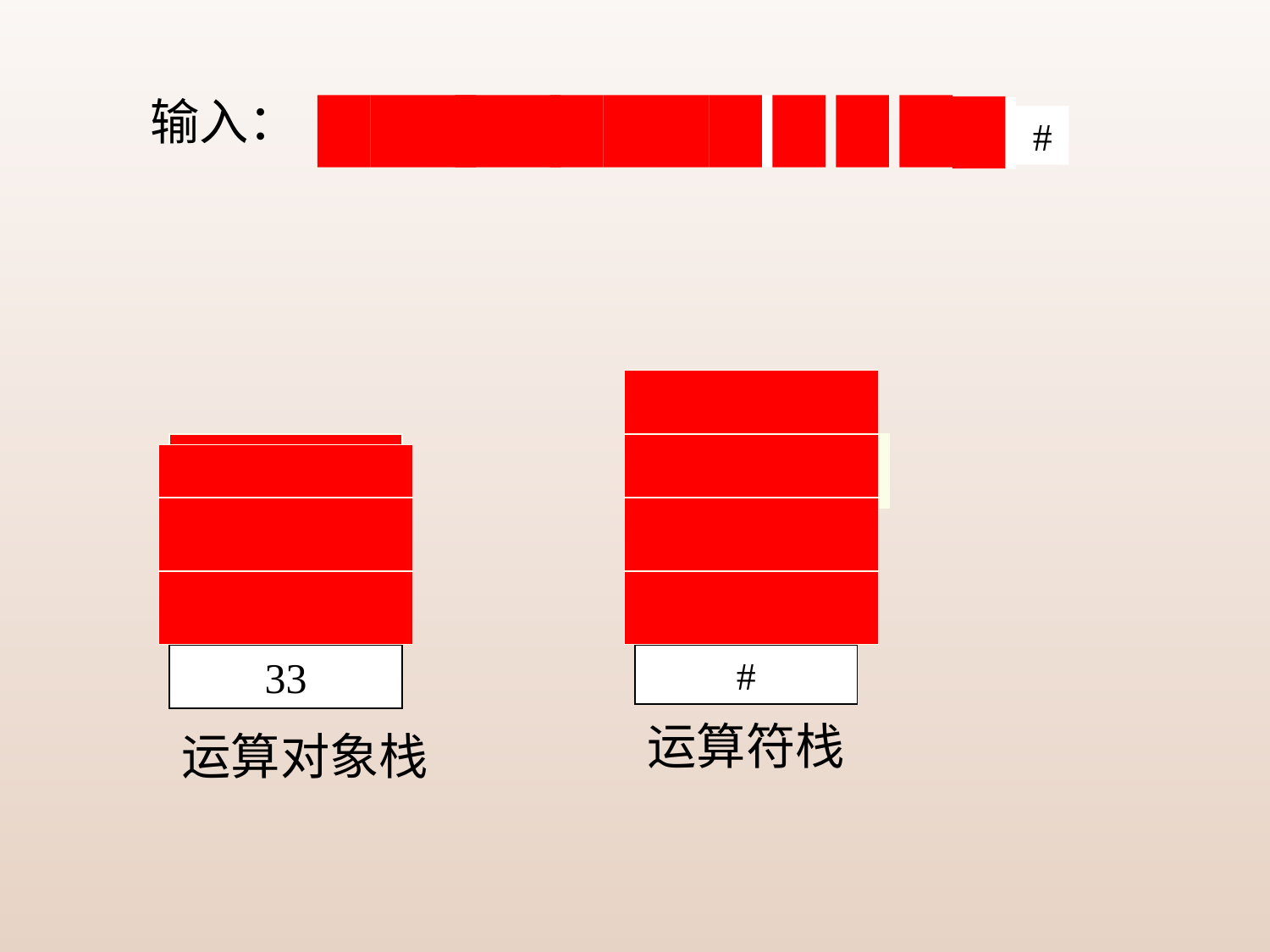

输入：
3

*

（

7

+

3

*

6

/
2

-

5

)
#

*
/

6
2
+
-

3
18
(
9
5

7
16
11
*
3
33
#
运算符栈
运算对象栈